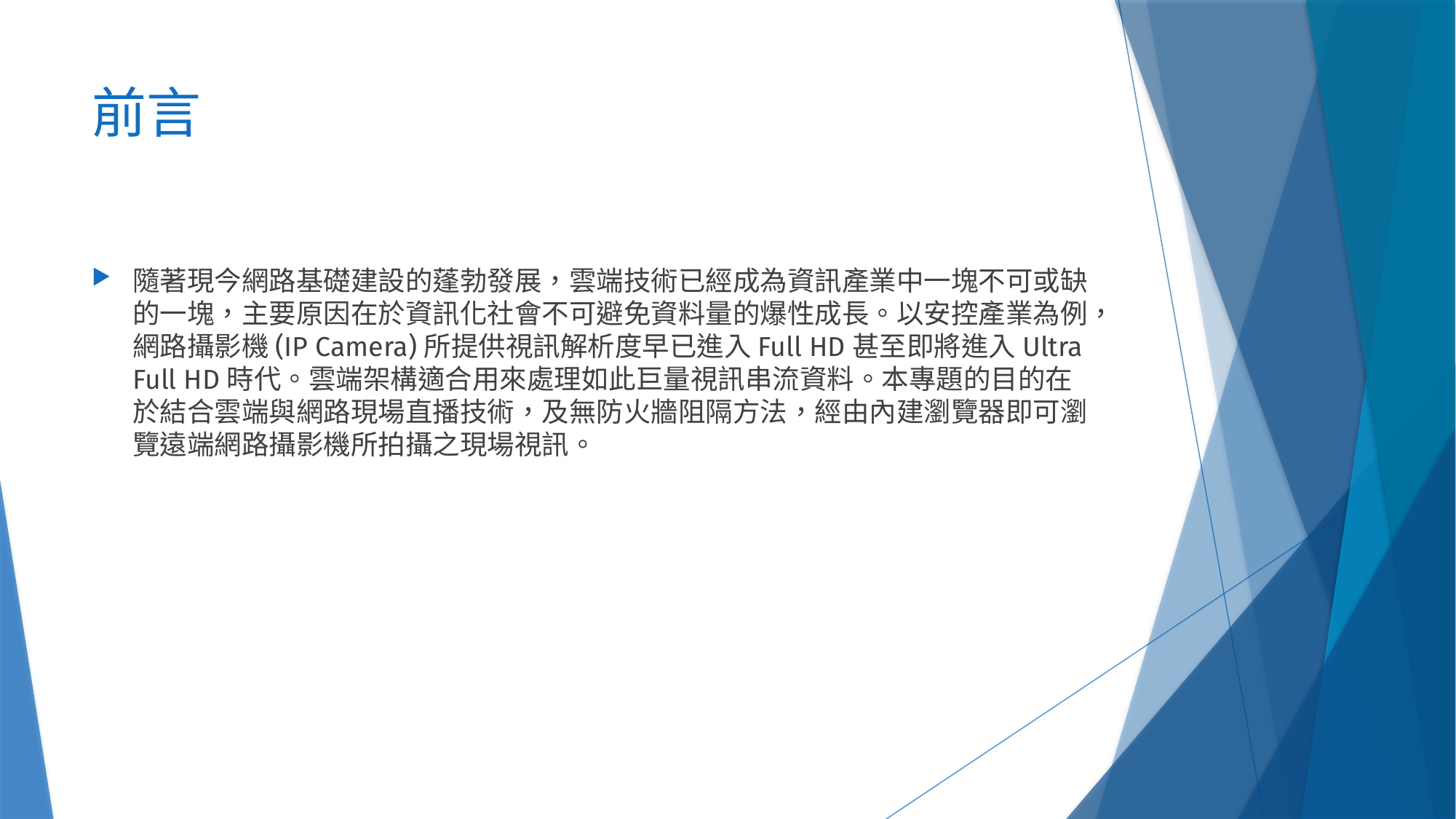

# 前言
隨著現今網路基礎建設的蓬勃發展，雲端技術已經成為資訊產業中一塊不可或缺的一塊，主要原因在於資訊化社會不可避免資料量的爆性成長。以安控產業為例，網路攝影機(IP Camera)所提供視訊解析度早已進入Full HD甚至即將進入Ultra Full HD時代。雲端架構適合用來處理如此巨量視訊串流資料。本專題的目的在於結合雲端與網路現場直播技術，及無防火牆阻隔方法，經由內建瀏覽器即可瀏覽遠端網路攝影機所拍攝之現場視訊。